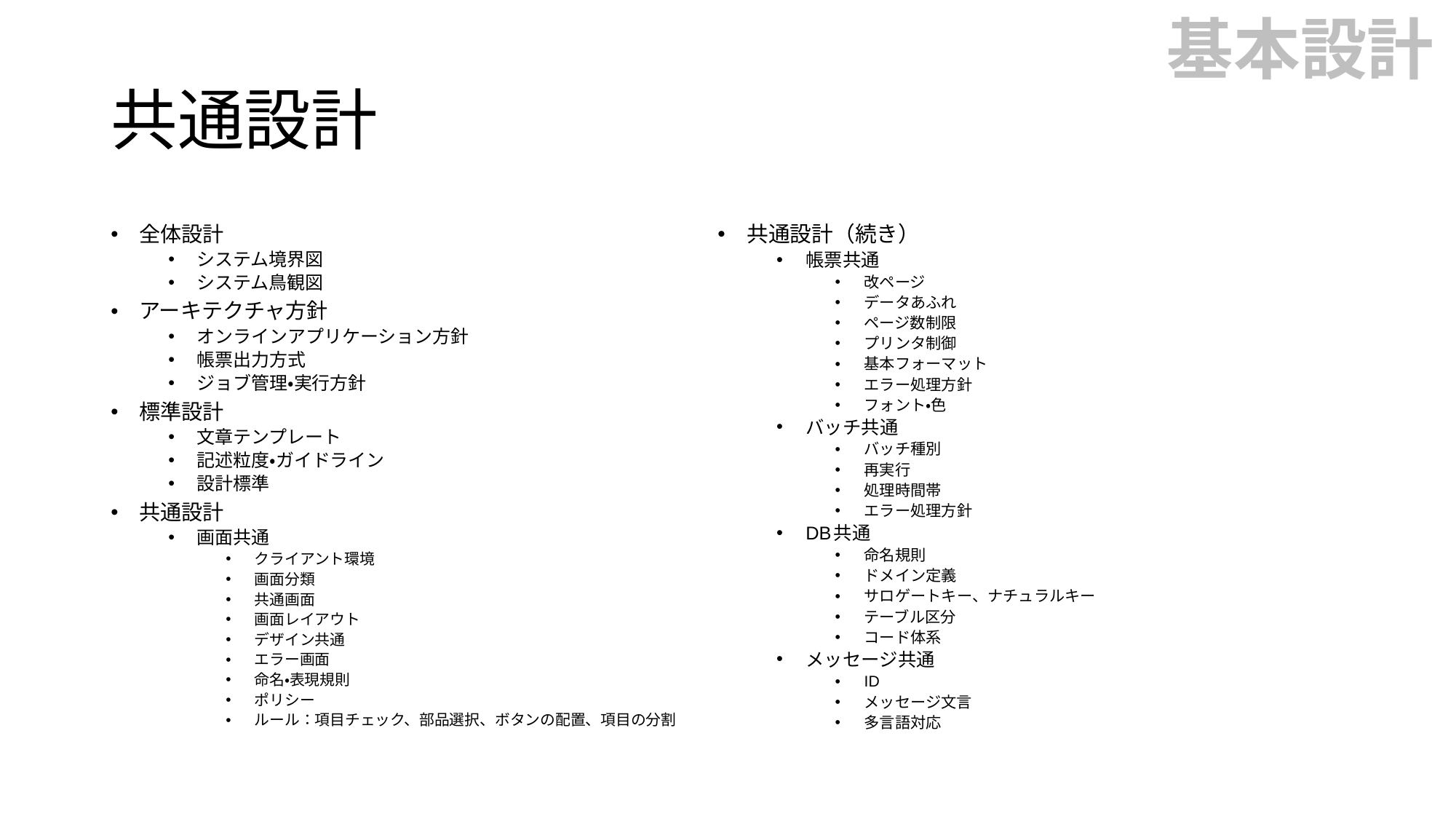

基本設計
# 共通設計
全体設計
システム境界図
システム鳥観図
アーキテクチャ方針
オンラインアプリケーション方針
帳票出力方式
ジョブ管理・実行方針
標準設計
文章テンプレート
記述粒度・ガイドライン
設計標準
共通設計
画面共通
クライアント環境
画面分類
共通画面
画面レイアウト
デザイン共通
エラー画面
命名・表現規則
ポリシー
ルール：項目チェック、部品選択、ボタンの配置、項目の分割
共通設計（続き）
帳票共通
改ページ
データあふれ
ページ数制限
プリンタ制御
基本フォーマット
エラー処理方針
フォント・色
バッチ共通
バッチ種別
再実行
処理時間帯
エラー処理方針
DB共通
命名規則
ドメイン定義
サロゲートキー、ナチュラルキー
テーブル区分
コード体系
メッセージ共通
ID
メッセージ文言
多言語対応